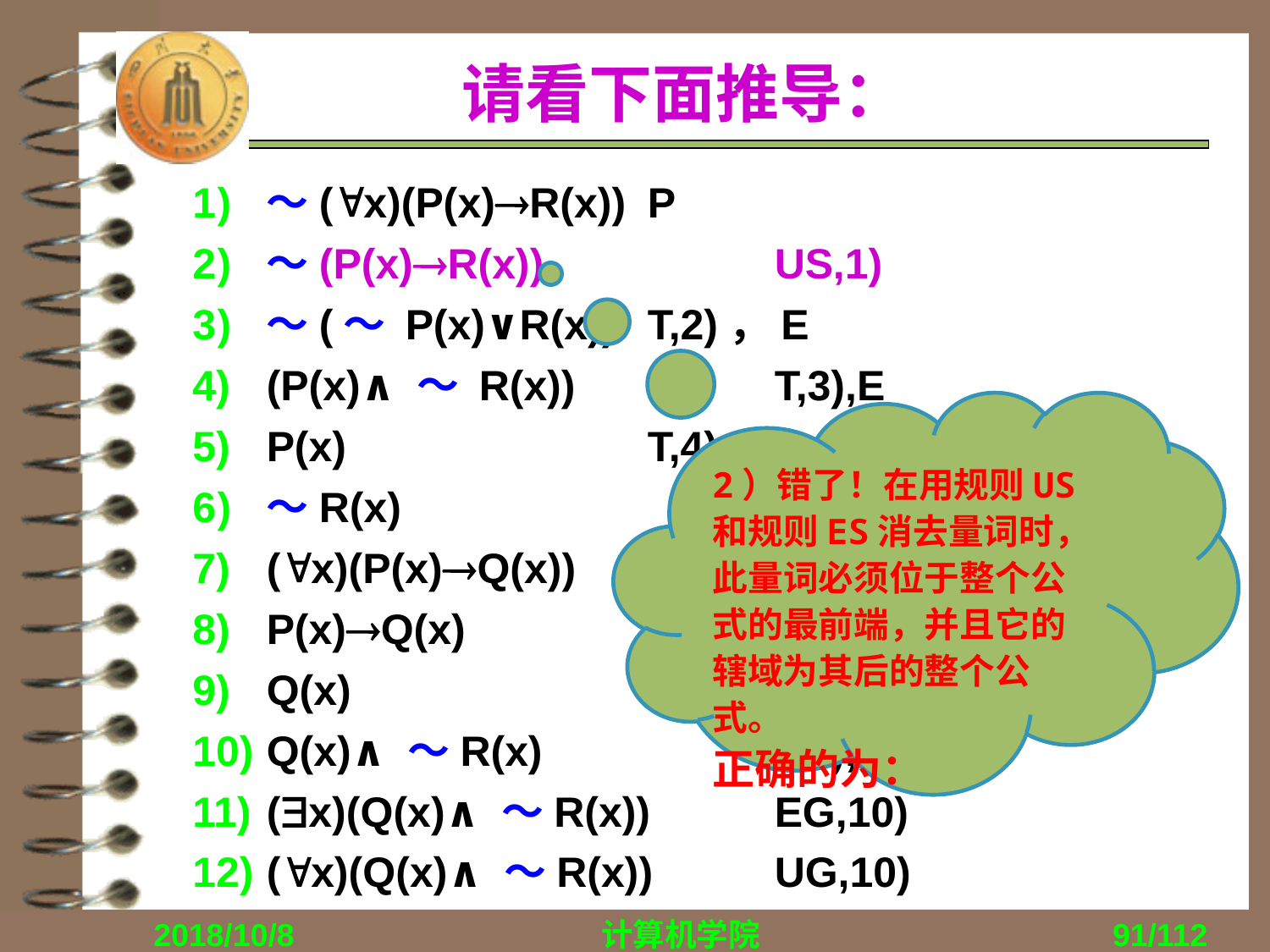

# 请看下面推导：
～(∀x)(P(x)→R(x))	P
～(P(x)→R(x))		US,1)
～(～ P(x)∨R(x))	T,2)，E
(P(x)∧ ～ R(x))		T,3),E
P(x)			T,4),I
～R(x)			T,4),I
(∀x)(P(x)→Q(x))	P
P(x)→Q(x)		US,7)
Q(x)			T,(5),(8),I
Q(x)∧ ～R(x)		T,6),9),I
(∃x)(Q(x)∧ ～R(x))	EG,10)
(∀x)(Q(x)∧ ～R(x))	UG,10)
2）错了！在用规则US和规则ES消去量词时，此量词必须位于整个公式的最前端，并且它的辖域为其后的整个公式。
正确的为：
2018/10/8
计算机学院
91/112